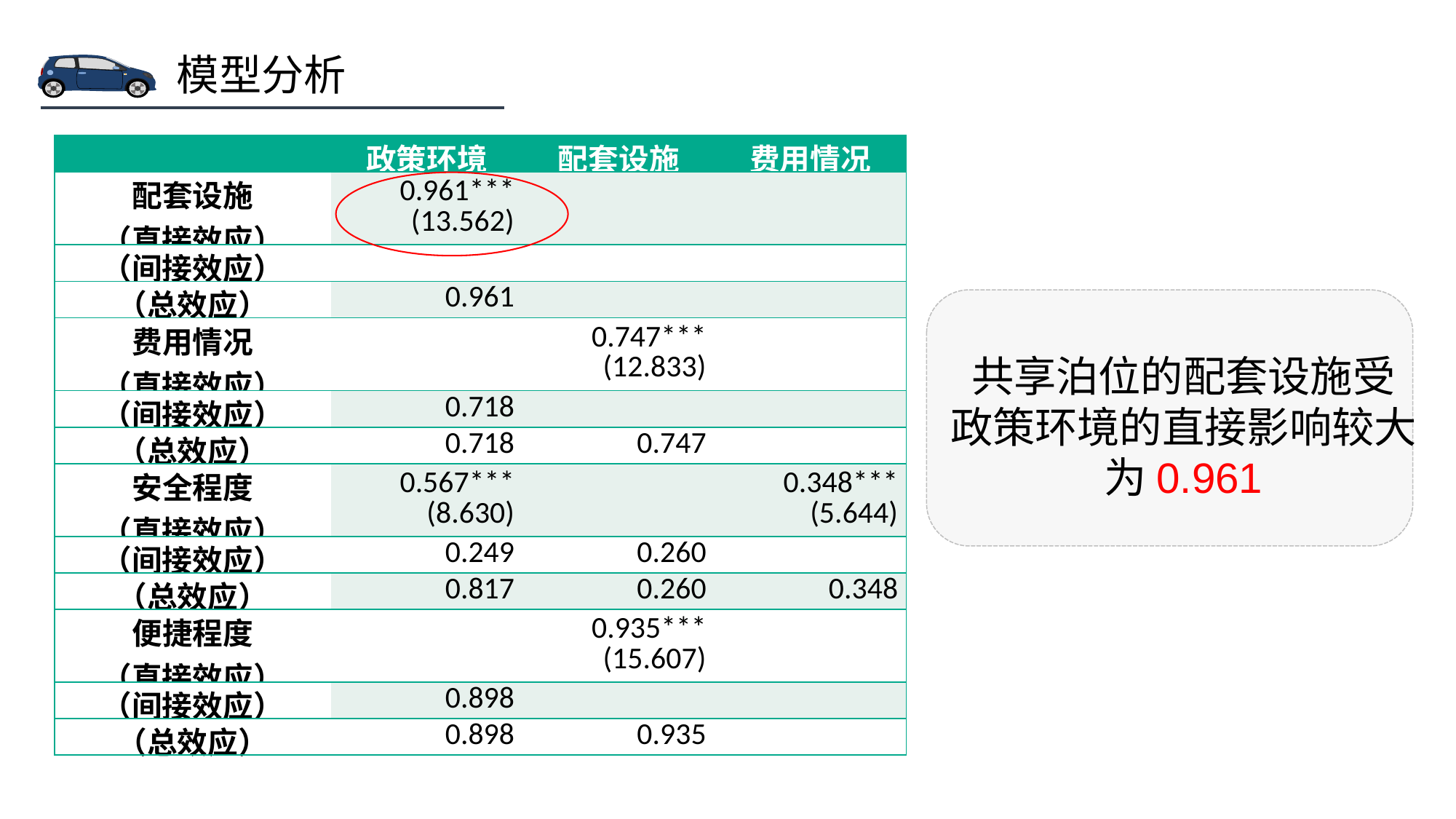

模型分析

|  | 政策环境 | 配套设施 | 费用情况 |
| --- | --- | --- | --- |
| 配套设施 （直接效应） | 0.961\*\*\* (13.562) |  |  |
| （间接效应） |  |  |  |
| （总效应） | 0.961 |  |  |
| 费用情况 （直接效应） |  | 0.747\*\*\* (12.833) |  |
| （间接效应） | 0.718 |  |  |
| （总效应） | 0.718 | 0.747 |  |
| 安全程度 （直接效应） | 0.567\*\*\* (8.630) |  | 0.348\*\*\* (5.644) |
| （间接效应） | 0.249 | 0.260 |  |
| （总效应） | 0.817 | 0.260 | 0.348 |
| 便捷程度 （直接效应） |  | 0.935\*\*\* (15.607) |  |
| （间接效应） | 0.898 |  |  |
| （总效应） | 0.898 | 0.935 |  |

共享泊位的配套设施受
政策环境的直接影响较大
为0.961